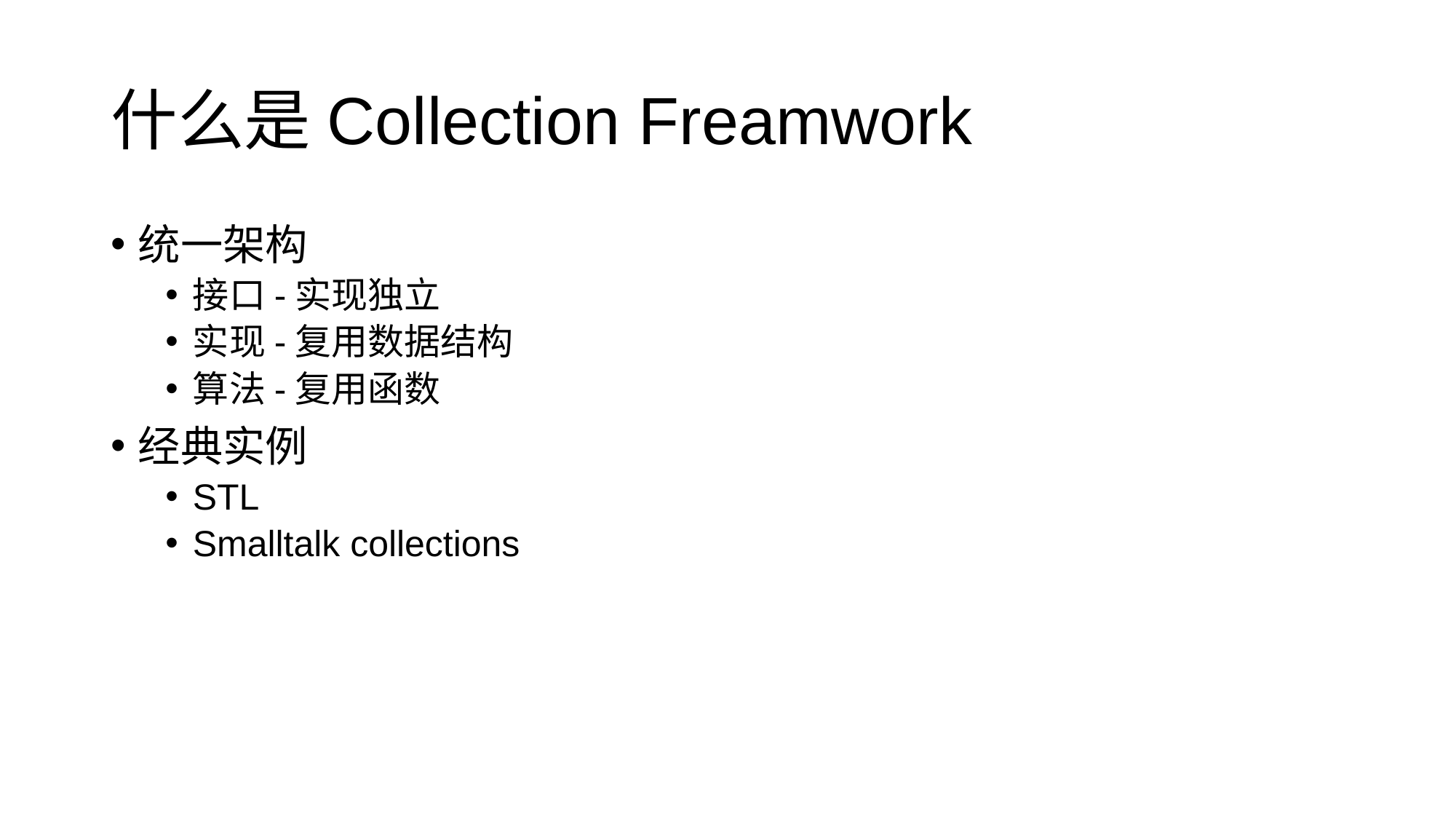

# 什么是Collection Freamwork
统一架构
接口-实现独立
实现-复用数据结构
算法-复用函数
经典实例
STL
Smalltalk collections